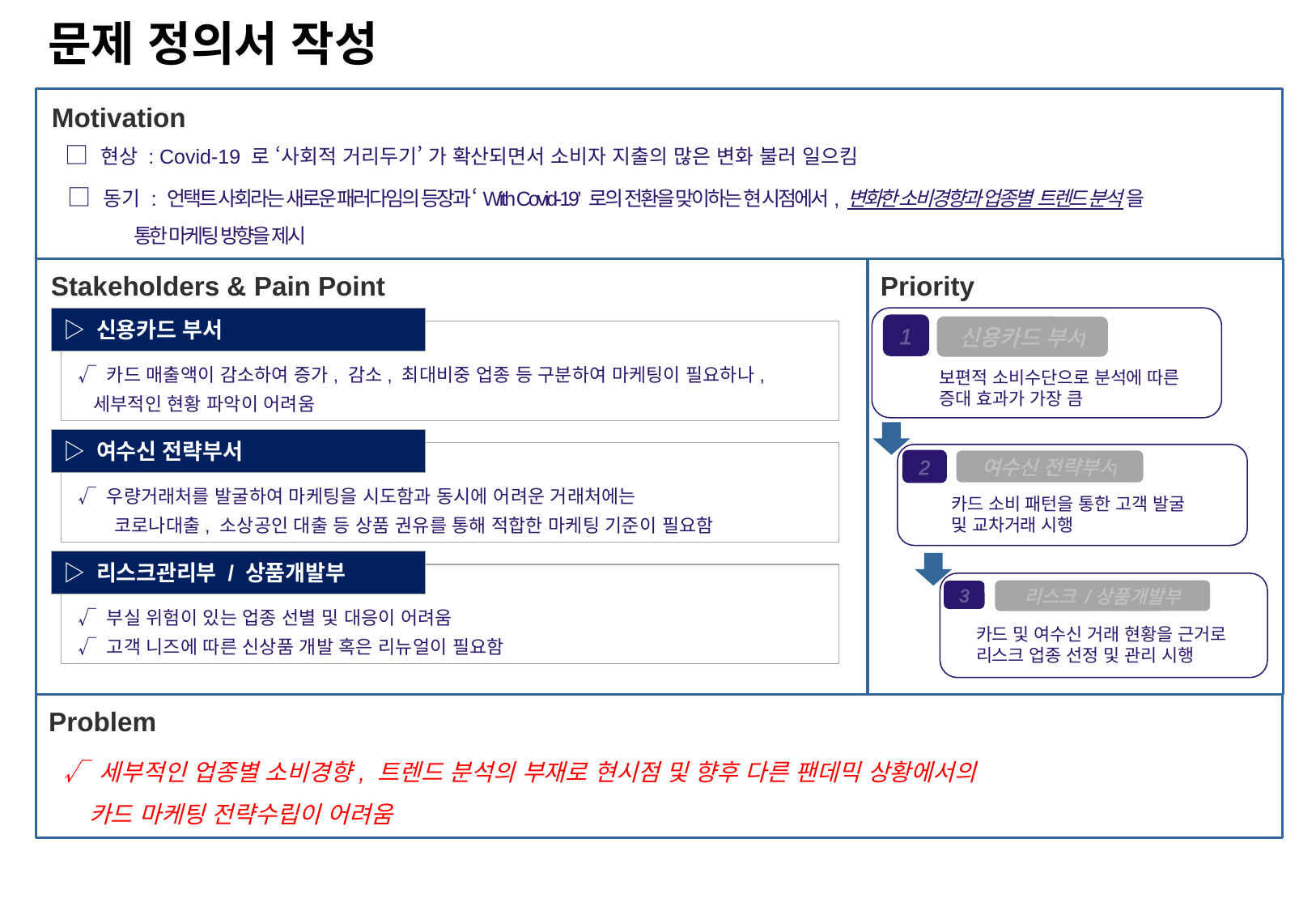

문제 정의서 작성

Motivation
  □ 현상 : Covid-19 로 ‘사회적 거리두기’ 가 확산되면서 소비자 지출의 많은 변화 불러 일으킴
  □ 동기 : 언택트 사회라는 새로운 패러다임의 등장과 ‘With Covid-19’ 로의 전환을 맞이하는 현 시점에서, 변화한 소비경향과 업종별  트렌드 분석 을
                       통한 마케팅 방향을 제시

Stakeholders & Pain Point
Priority
▷ 신용카드 부서

1
신용카드 부서
 √ 카드 매출액이 감소하여 증가, 감소, 최대비중 업종 등 구분하여 마케팅이 필요하나,
   세부적인 현황 파악이 어려움
보편적 소비수단으로 분석에 따른
증대 효과가 가장 큼

▷ 여수신 전략부서
 √ 우량거래처를 발굴하여 마케팅을 시도함과 동시에 어려운 거래처에는
       코로나대출, 소상공인 대출 등 상품 권유를 통해 적합한 마케팅 기준이 필요함

2
여수신 전략부서
카드 소비 패턴을 통한 고객 발굴
및 교차거래 시행

▷ 리스크관리부 / 상품개발부
 √ 부실 위험이 있는 업종 선별 및 대응이 어려움
 √ 고객 니즈에 따른 신상품 개발 혹은 리뉴얼이 필요함

리스크 /상품개발부
3
카드 및 여수신 거래 현황을 근거로 리스크 업종 선정 및 관리 시행

Problem
√ 세부적인 업종별 소비경향, 트렌드 분석의 부재로 현시점 및 향후 다른 팬데믹 상황에서의
   카드 마케팅 전략수립이 어려움